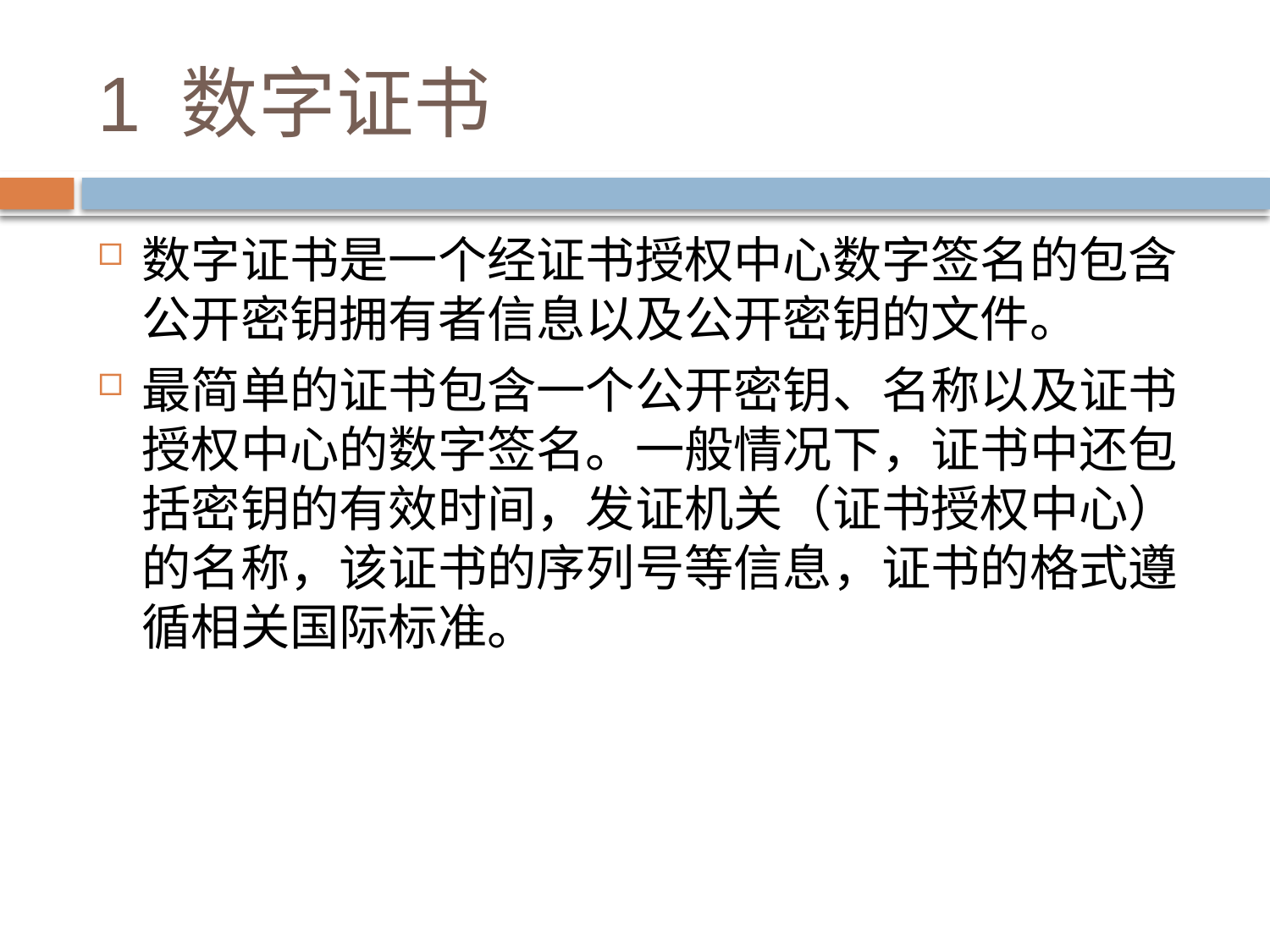

# 1 数字证书
数字证书是一个经证书授权中心数字签名的包含公开密钥拥有者信息以及公开密钥的文件。
最简单的证书包含一个公开密钥、名称以及证书授权中心的数字签名。一般情况下，证书中还包括密钥的有效时间，发证机关（证书授权中心）的名称，该证书的序列号等信息，证书的格式遵循相关国际标准。